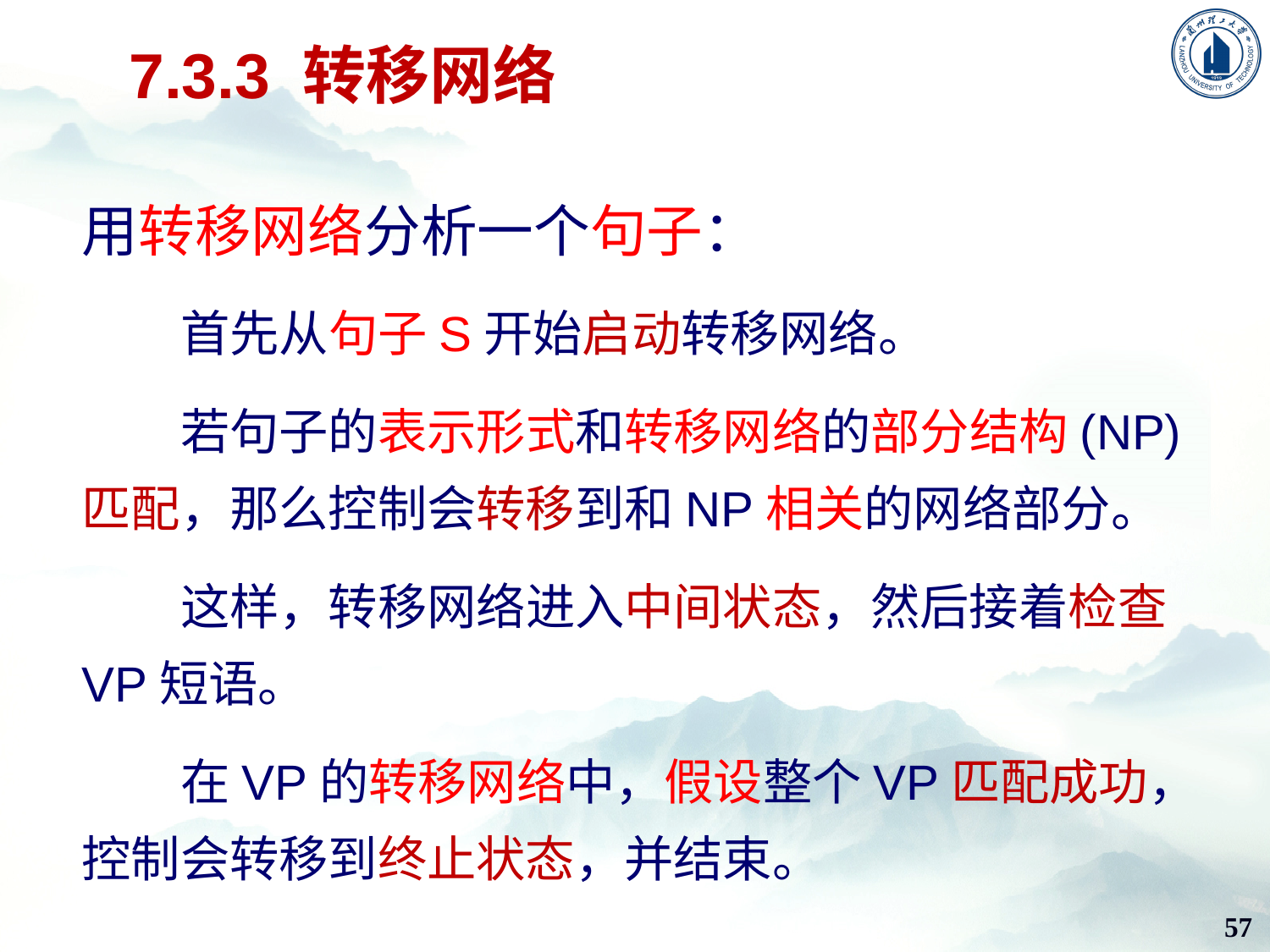

7.3.3 转移网络
用转移网络分析一个句子：
首先从句子S开始启动转移网络。
若句子的表示形式和转移网络的部分结构(NP)匹配，那么控制会转移到和NP相关的网络部分。
这样，转移网络进入中间状态，然后接着检查VP短语。
在VP的转移网络中，假设整个VP匹配成功，控制会转移到终止状态，并结束。
57